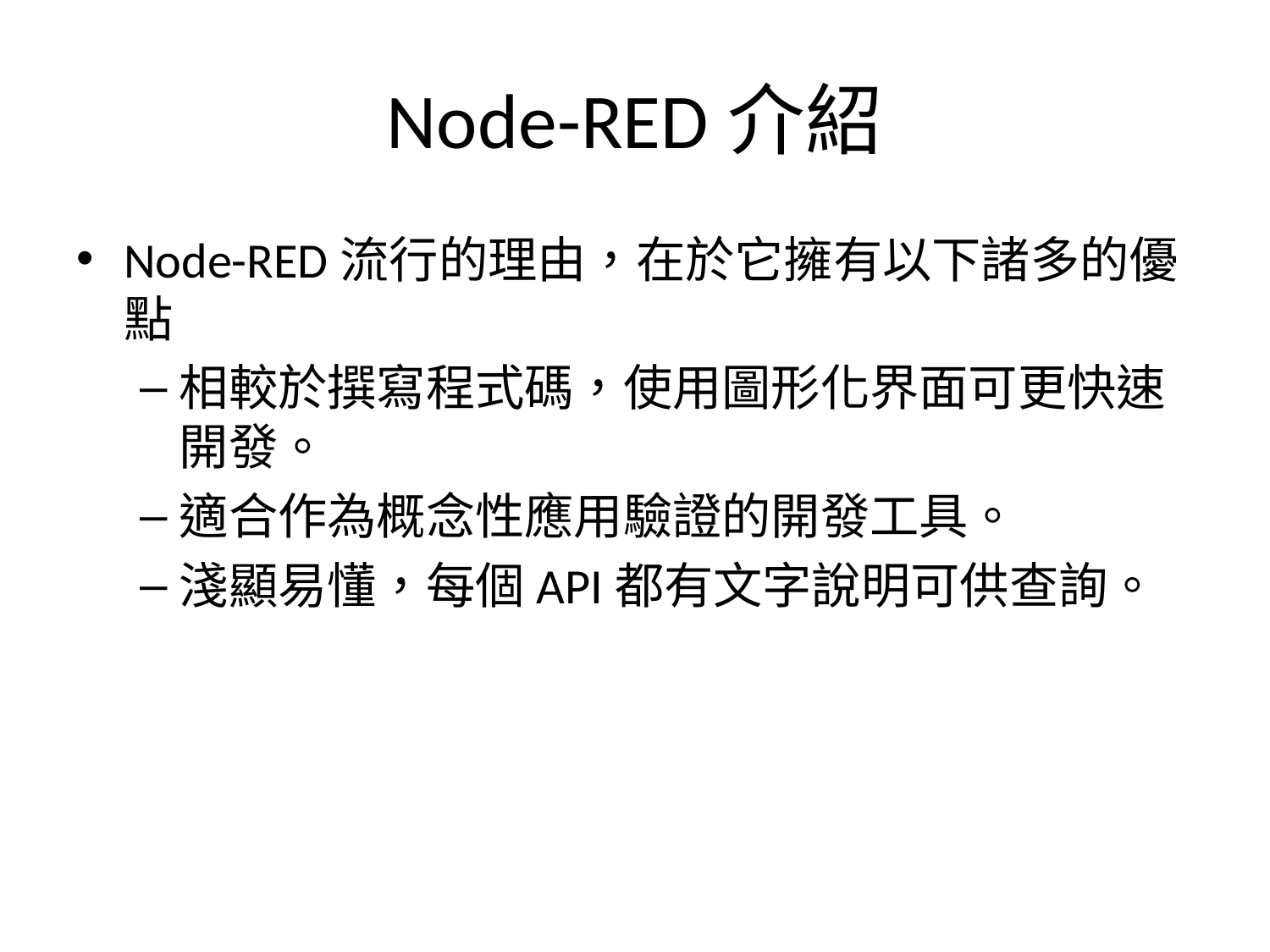

# Node-RED介紹
Node-RED流行的理由，在於它擁有以下諸多的優點
相較於撰寫程式碼，使用圖形化界面可更快速開發。
適合作為概念性應用驗證的開發工具。
淺顯易懂，每個API都有文字說明可供查詢。